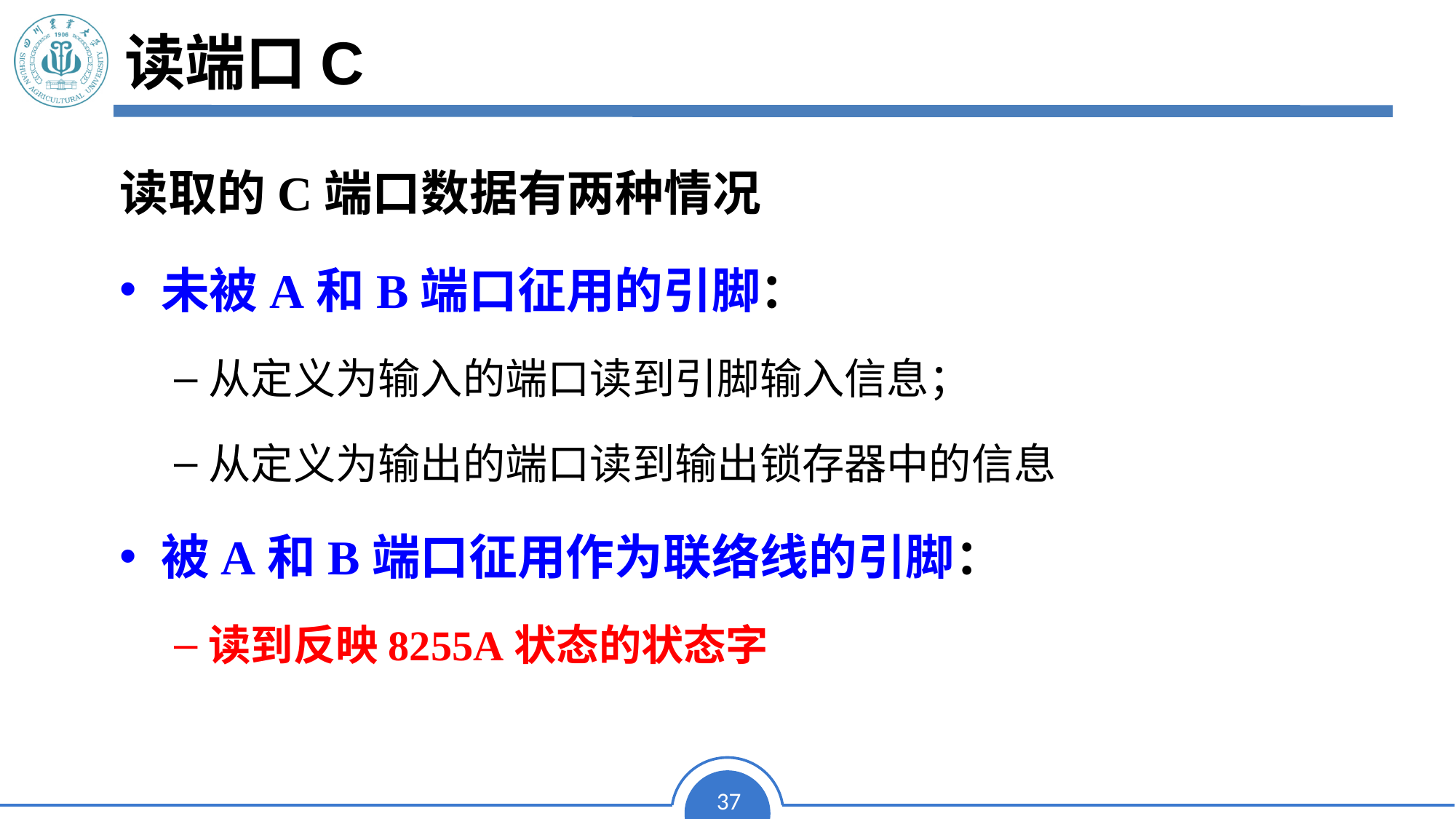

# 读端口C
读取的C端口数据有两种情况
未被A和B端口征用的引脚：
从定义为输入的端口读到引脚输入信息；
从定义为输出的端口读到输出锁存器中的信息
被A和B端口征用作为联络线的引脚：
读到反映8255A状态的状态字